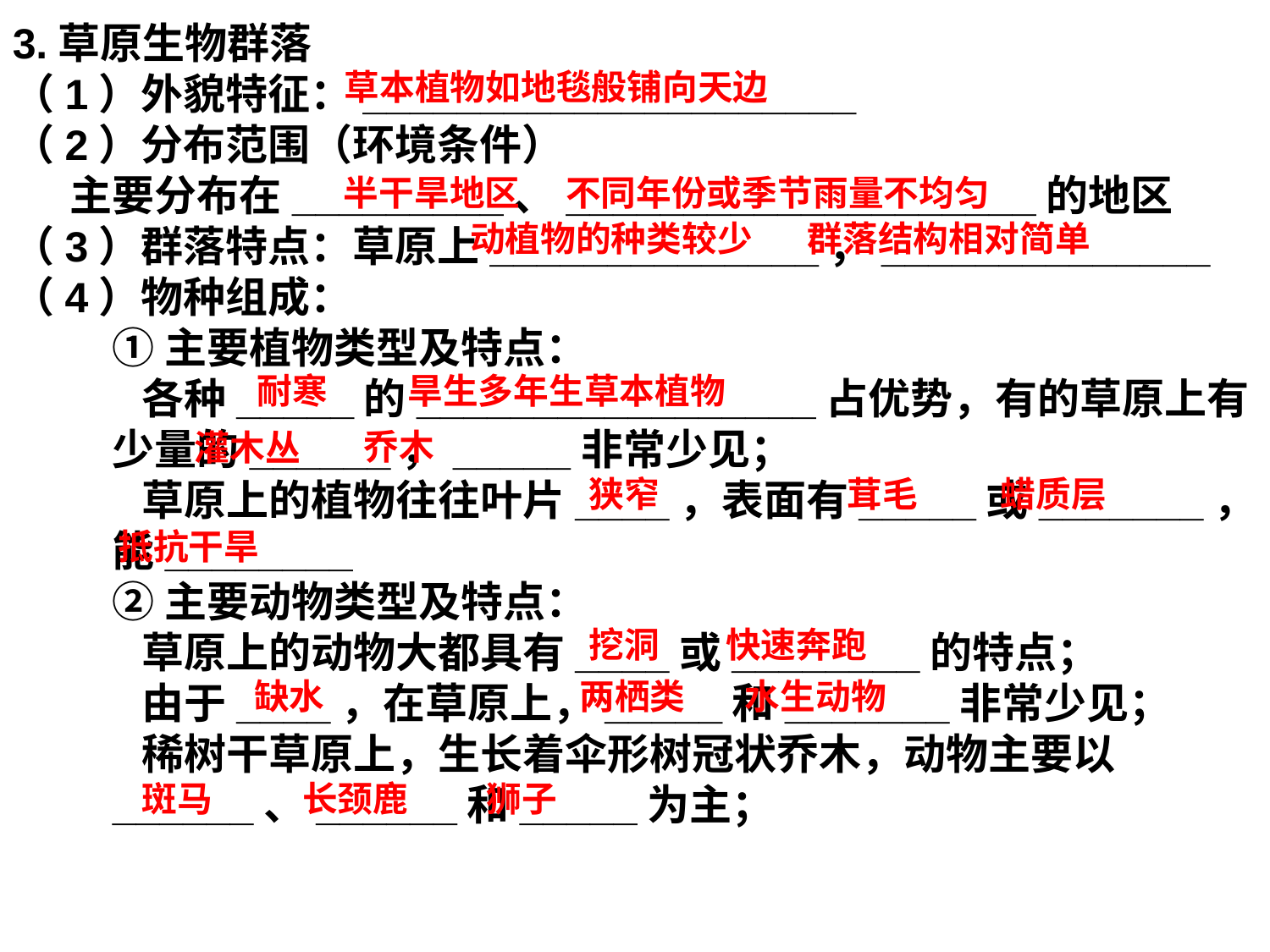

3.草原生物群落
（1）外貌特征：_____________________
（2）分布范围（环境条件）
     主要分布在_________、____________________的地区
（3）群落特点：草原上______________，______________
（4）物种组成：
①主要植物类型及特点：
  各种_____的_________________占优势，有的草原上有少量的______，_____非常少见；
  草原上的植物往往叶片____，表面有_____或_______，能________
②主要动物类型及特点：
  草原上的动物大都具有____或________的特点；
  由于____，在草原上，_____和_______非常少见；
  稀树干草原上，生长着伞形树冠状乔木，动物主要以______、______和_____为主；
草本植物如地毯般铺向天边
半干旱地区
不同年份或季节雨量不均匀
动植物的种类较少
群落结构相对简单
耐寒
旱生多年生草本植物
乔木
灌木丛
狭窄
茸毛
蜡质层
抵抗干旱
挖洞
快速奔跑
缺水
两栖类
水生动物
斑马
长颈鹿
狮子